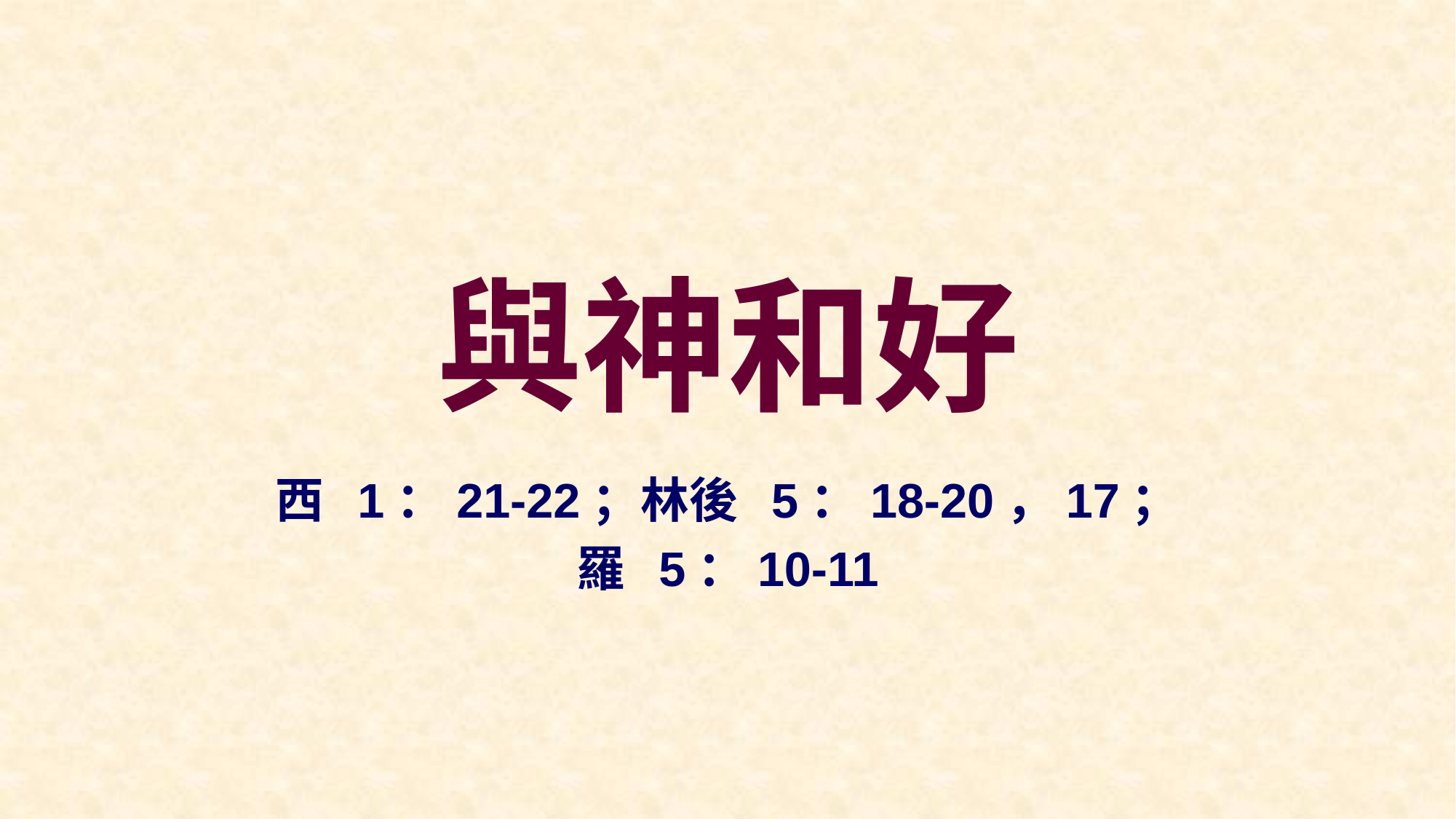

# 與神和好
西  1：21-22；林後  5：18-20，17；
羅  5：10-11